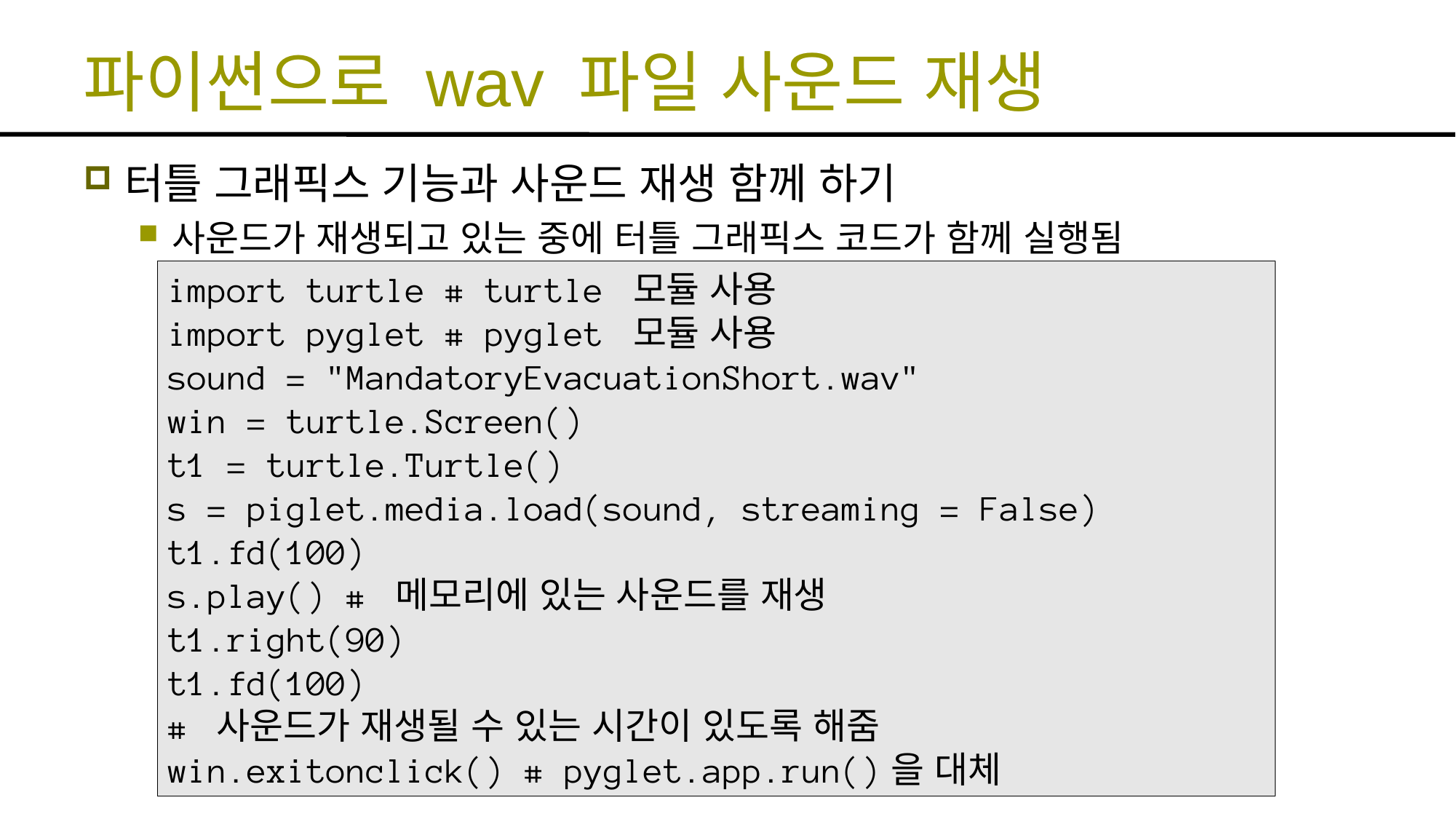

# 파이썬으로 wav 파일 사운드 재생
터틀 그래픽스 기능과 사운드 재생 함께 하기
사운드가 재생되고 있는 중에 터틀 그래픽스 코드가 함께 실행됨
import turtle # turtle 모듈 사용
import pyglet # pyglet 모듈 사용
sound = "MandatoryEvacuationShort.wav"
win = turtle.Screen()
t1 = turtle.Turtle()
s = piglet.media.load(sound, streaming = False)
t1.fd(100)
s.play() # 메모리에 있는 사운드를 재생
t1.right(90)
t1.fd(100)
# 사운드가 재생될 수 있는 시간이 있도록 해줌
win.exitonclick() # pyglet.app.run()을 대체